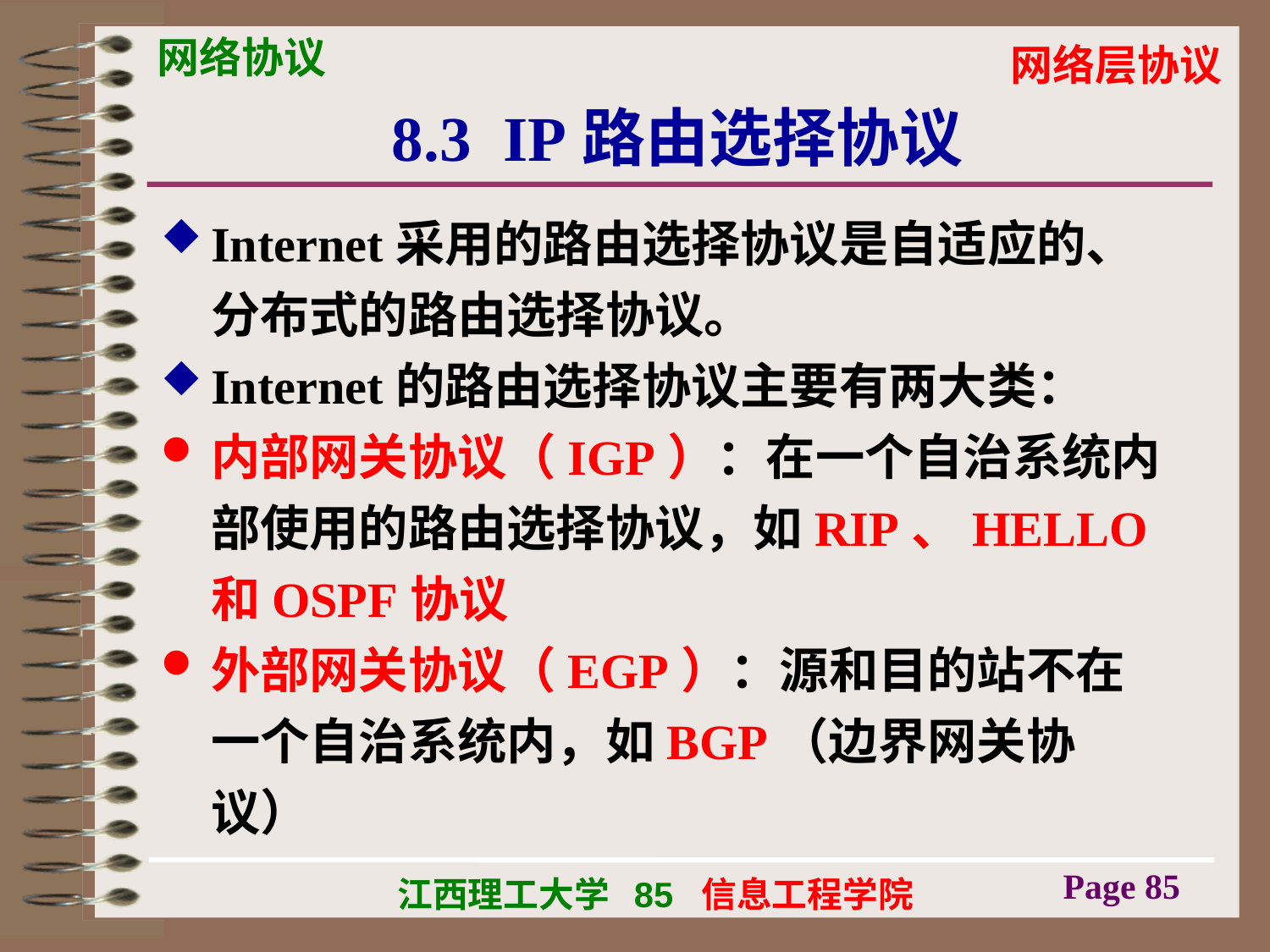

# 8.3  IP路由选择协议
Internet采用的路由选择协议是自适应的、分布式的路由选择协议。
Internet的路由选择协议主要有两大类：
内部网关协议（IGP）：在一个自治系统内部使用的路由选择协议，如RIP、HELLO和OSPF协议
外部网关协议（EGP）：源和目的站不在一个自治系统内，如BGP（边界网关协议）
Page 85